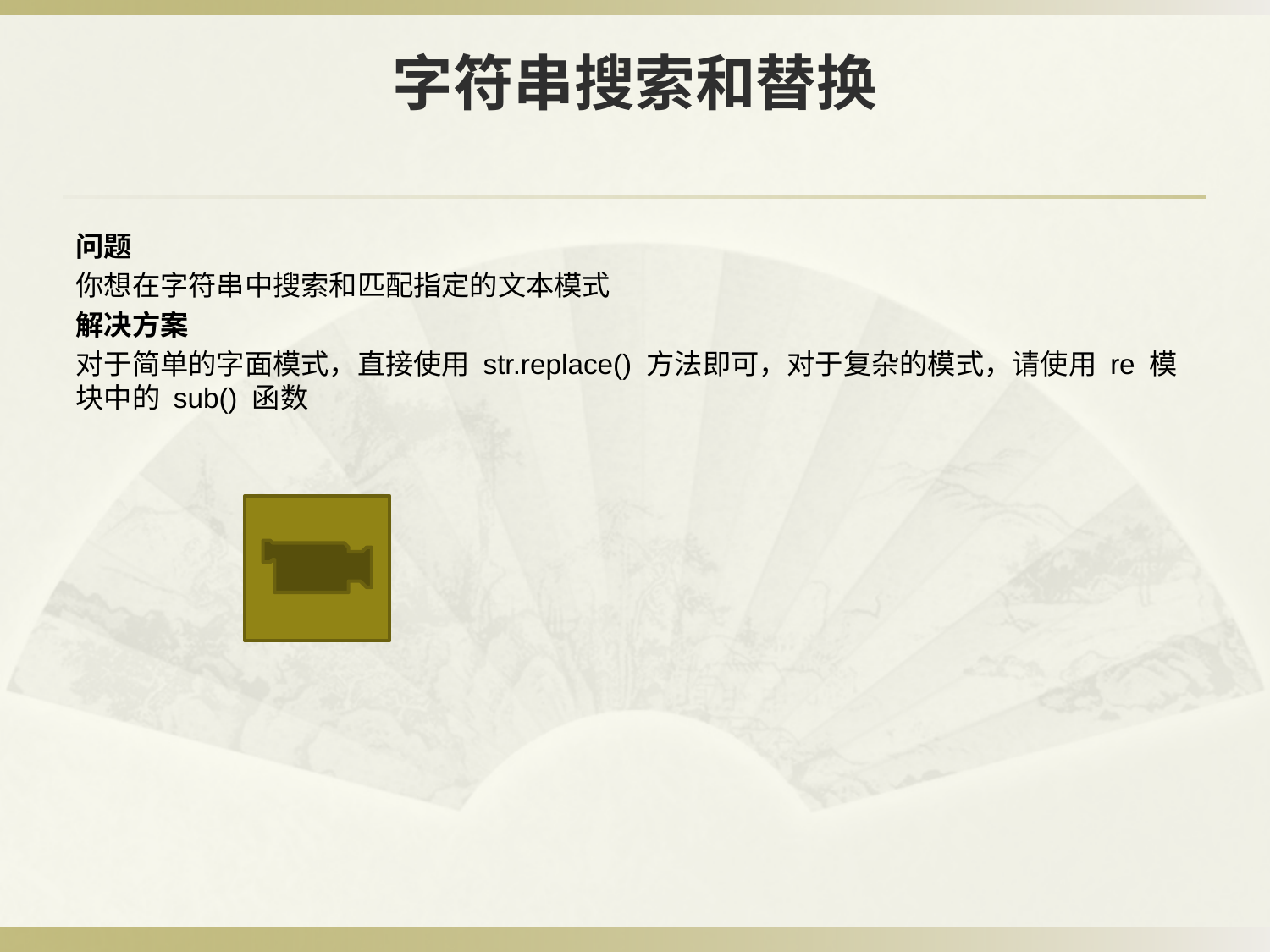

# 字符串搜索和替换
问题
你想在字符串中搜索和匹配指定的文本模式
解决方案
对于简单的字面模式，直接使用 str.replace() 方法即可，对于复杂的模式，请使用 re 模块中的 sub() 函数